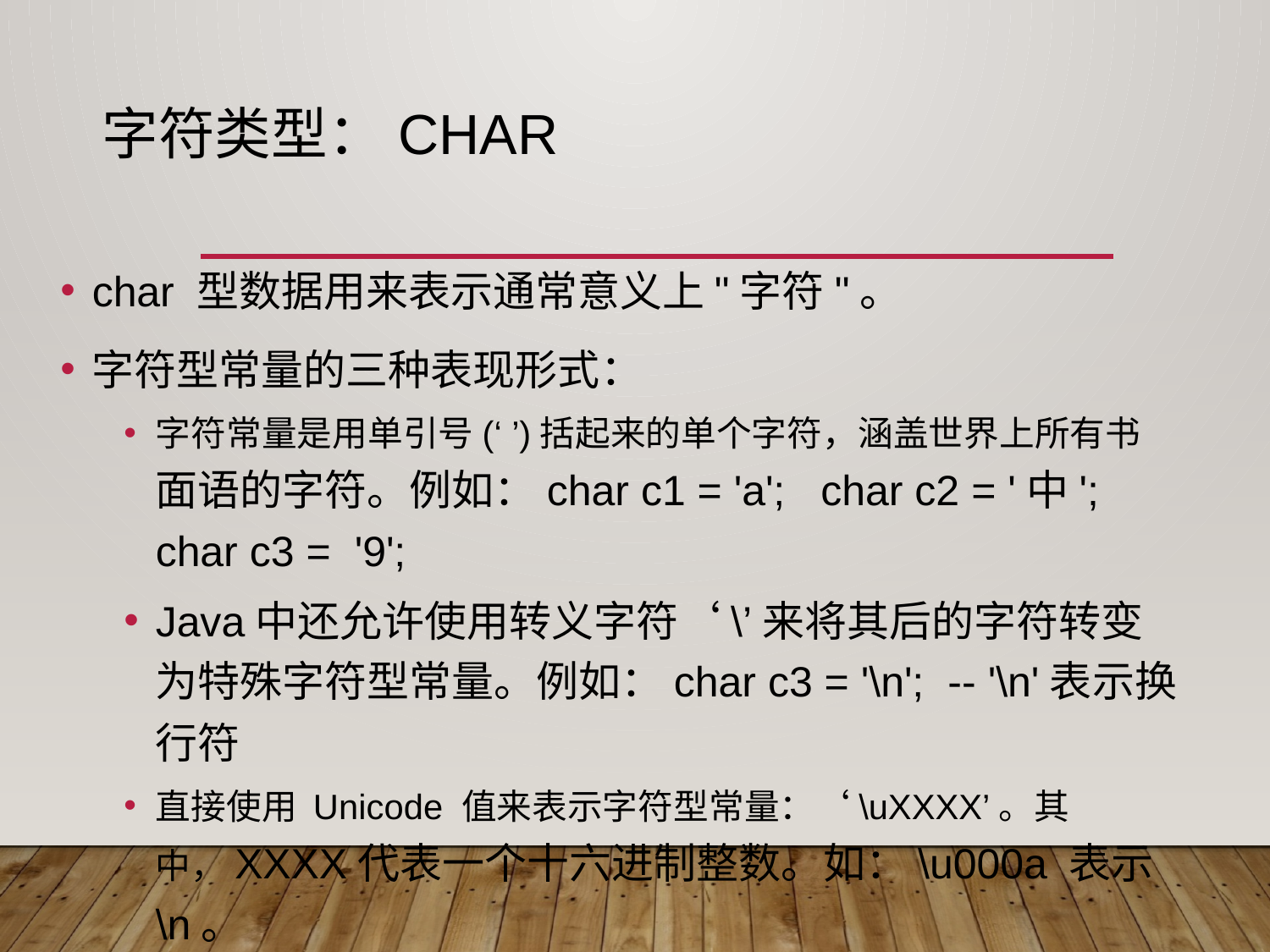

# 字符类型：char
char 型数据用来表示通常意义上"字符"。
字符型常量的三种表现形式：
字符常量是用单引号(‘ ’)括起来的单个字符，涵盖世界上所有书面语的字符。例如：char c1 = 'a';   char c2 = '中'; char c3 =  '9';
Java中还允许使用转义字符‘\’来将其后的字符转变为特殊字符型常量。例如：char c3 = '\n';  -- '\n'表示换行符
直接使用 Unicode 值来表示字符型常量：‘\uXXXX’。其中，XXXX代表一个十六进制整数。如：\u000a 表示 \n。
char 类型是可以进行运算的。因为它都对应有 Unicode 值。